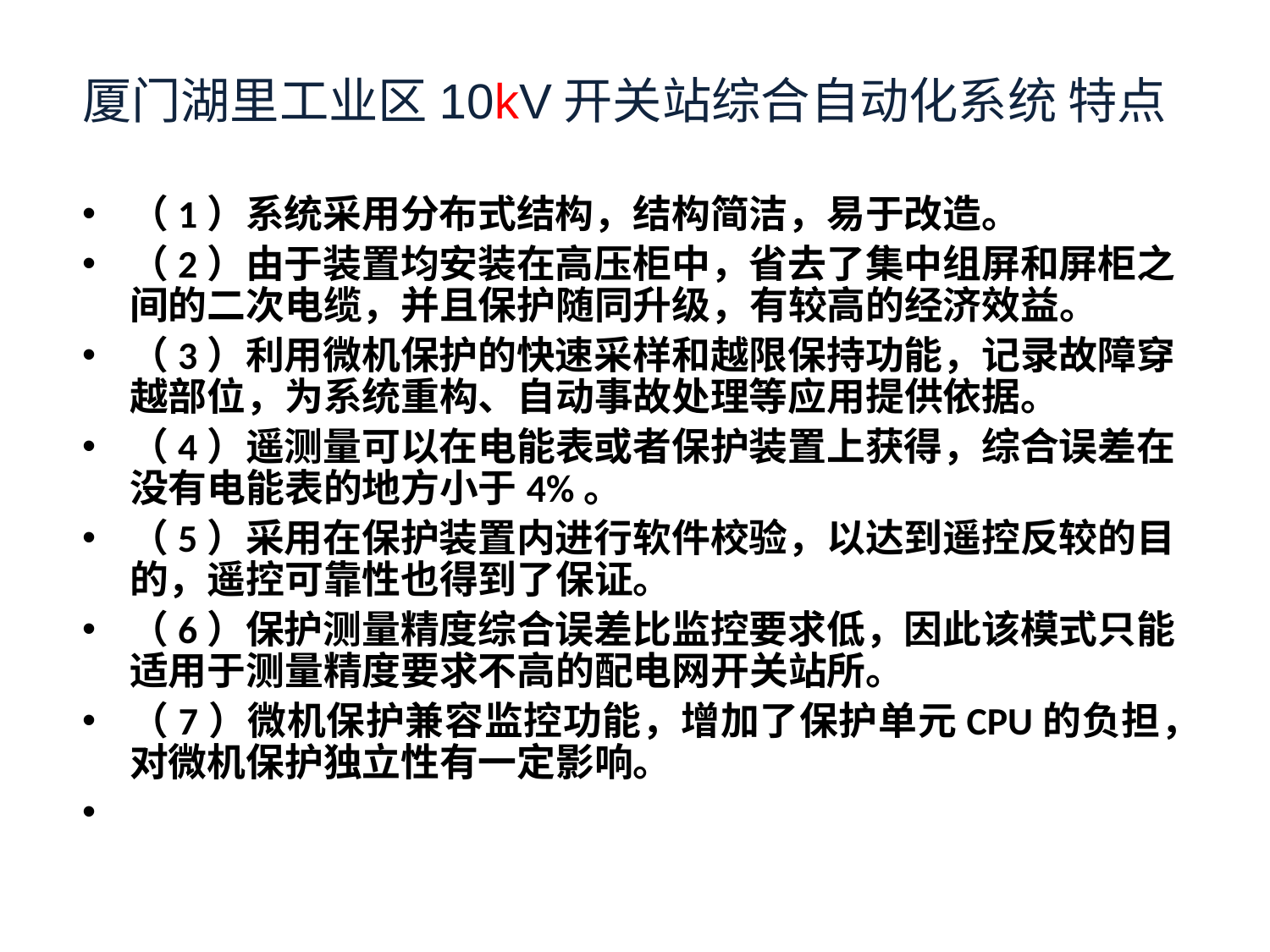

# 厦门湖里工业区10kV开关站综合自动化系统 特点
（1）系统采用分布式结构，结构简洁，易于改造。
（2）由于装置均安装在高压柜中，省去了集中组屏和屏柜之间的二次电缆，并且保护随同升级，有较高的经济效益。
（3）利用微机保护的快速采样和越限保持功能，记录故障穿越部位，为系统重构、自动事故处理等应用提供依据。
（4）遥测量可以在电能表或者保护装置上获得，综合误差在没有电能表的地方小于4%。
（5）采用在保护装置内进行软件校验，以达到遥控反较的目的，遥控可靠性也得到了保证。
（6）保护测量精度综合误差比监控要求低，因此该模式只能适用于测量精度要求不高的配电网开关站所。
（7）微机保护兼容监控功能，增加了保护单元CPU的负担，对微机保护独立性有一定影响。